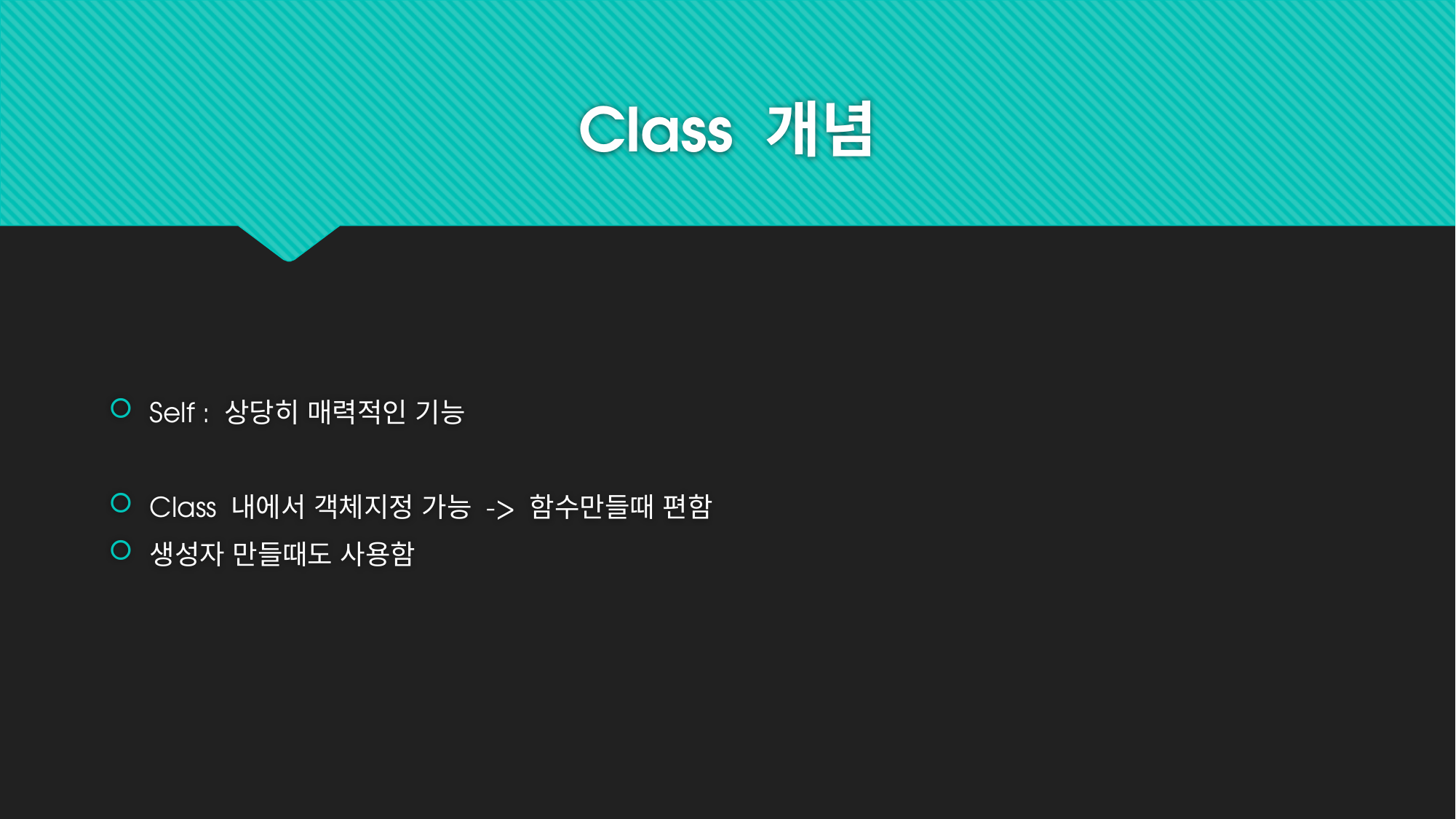

# Class 개념
Self : 상당히 매력적인 기능

Class 내에서 객체지정 가능 -> 함수만들때 편함
생성자 만들때도 사용함